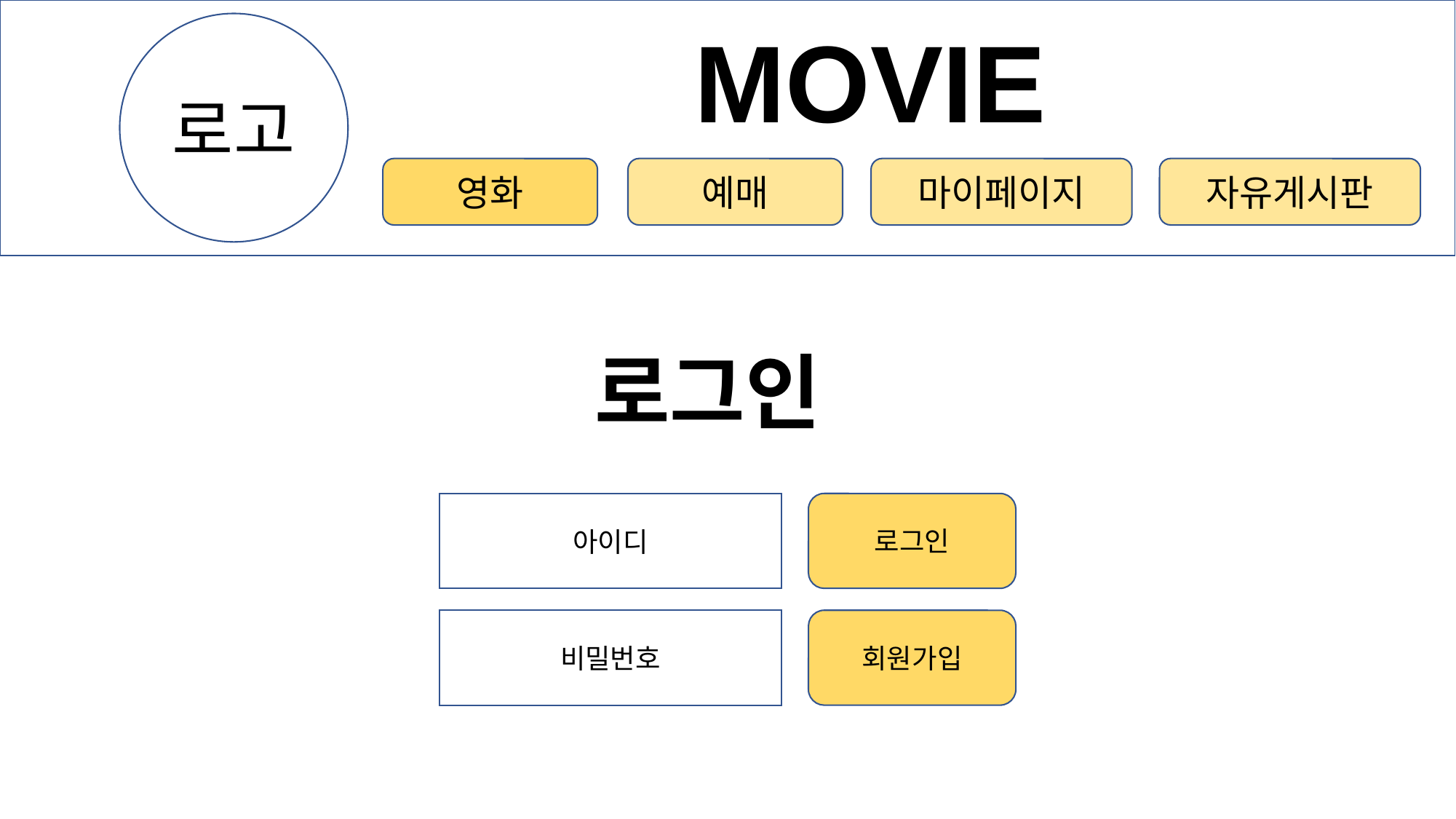

MOVIE
로고
자유게시판
영화
예매
마이페이지
로그인
아이디
로그인
회원가입
비밀번호